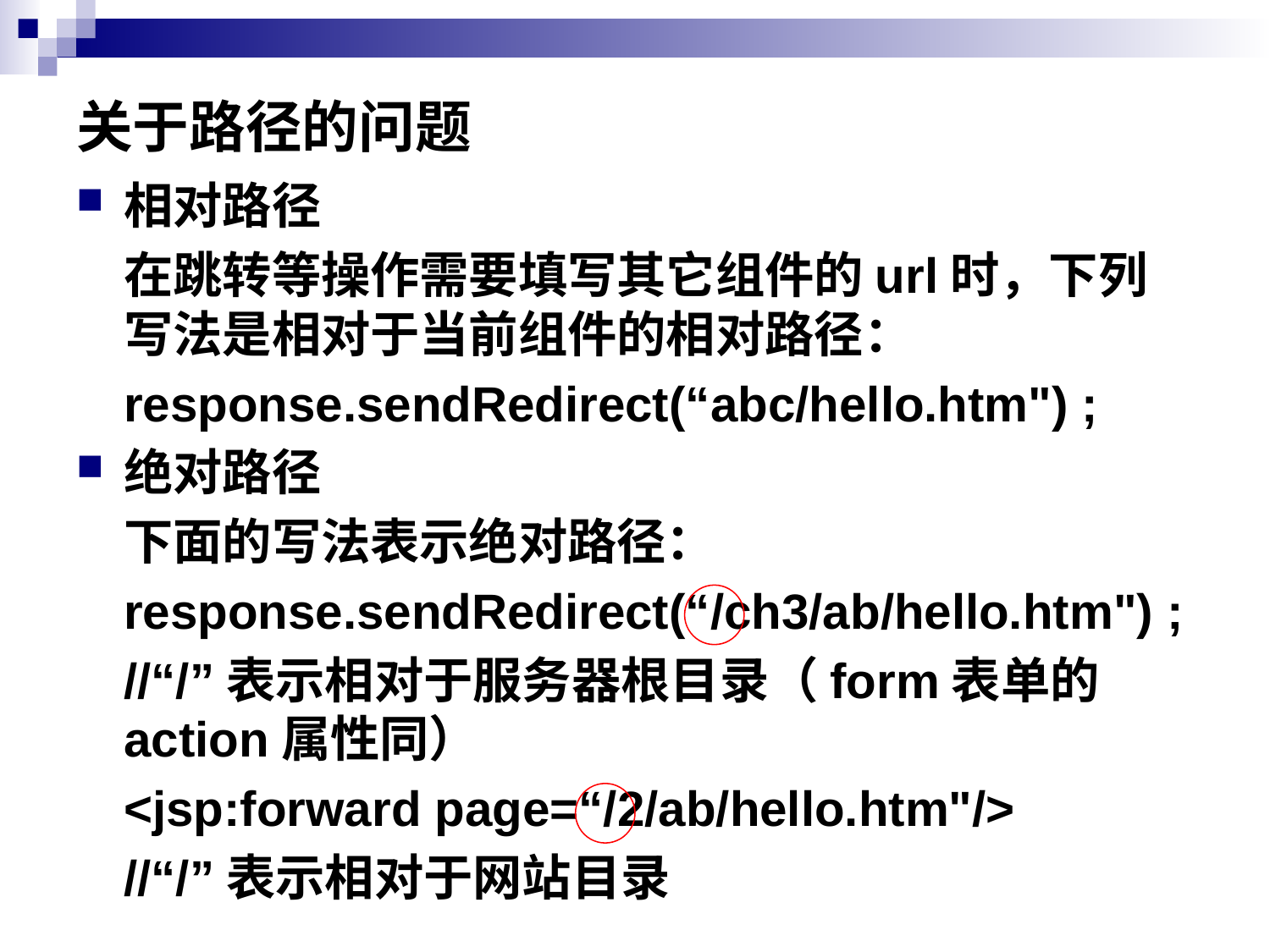

# 关于路径的问题
相对路径
	在跳转等操作需要填写其它组件的url时，下列写法是相对于当前组件的相对路径：
	response.sendRedirect(“abc/hello.htm") ;
绝对路径
	下面的写法表示绝对路径：
	response.sendRedirect(“/ch3/ab/hello.htm") ;
	//“/”表示相对于服务器根目录（form表单的action属性同）
	<jsp:forward page=“/2/ab/hello.htm"/>
	//“/”表示相对于网站目录

24